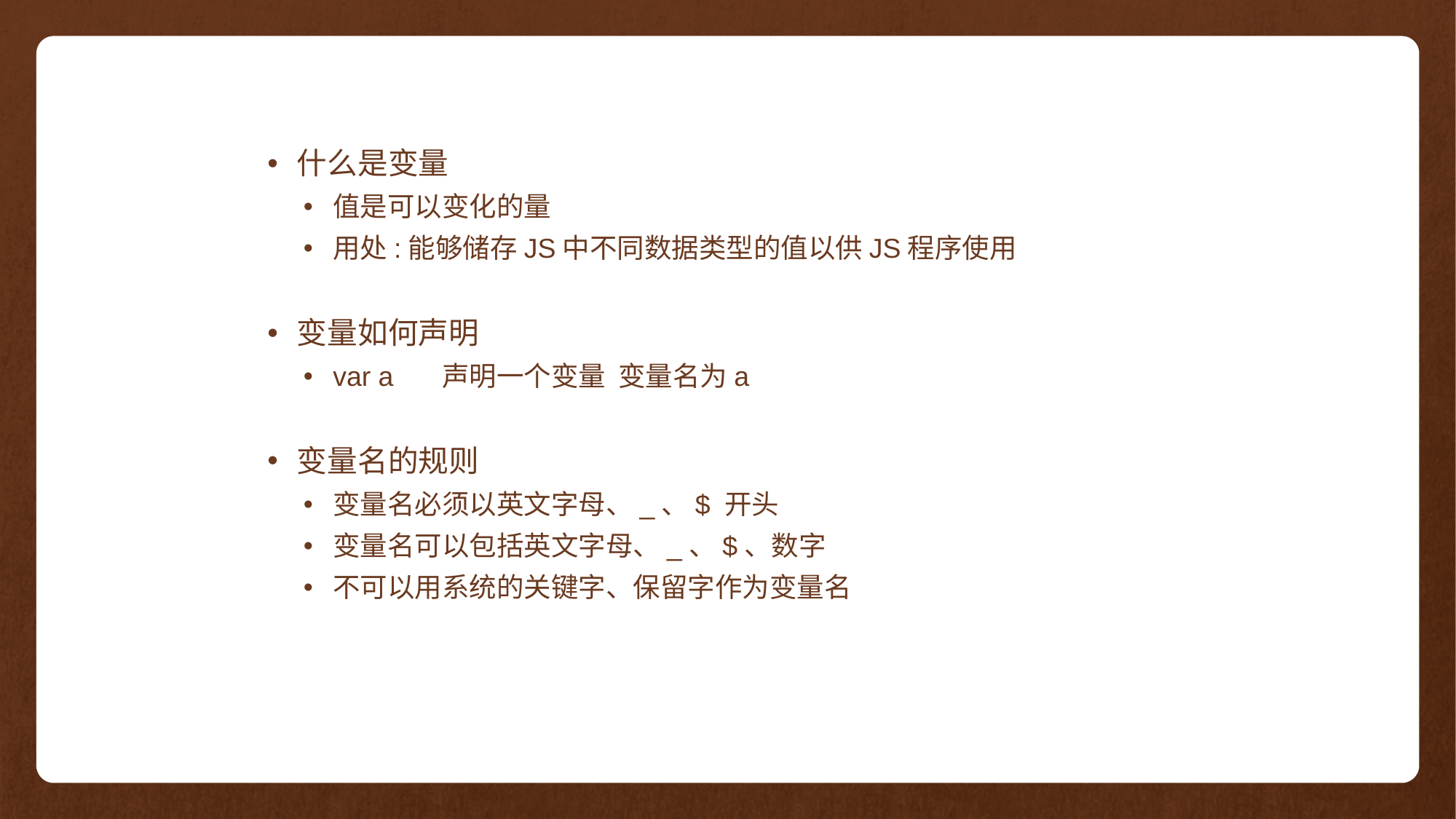

什么是变量
值是可以变化的量
用处:能够储存JS中不同数据类型的值以供JS程序使用

变量如何声明
var a	声明一个变量  变量名为a

变量名的规则
变量名必须以英文字母、_、$ 开头
变量名可以包括英文字母、_、$、数字
不可以用系统的关键字、保留字作为变量名